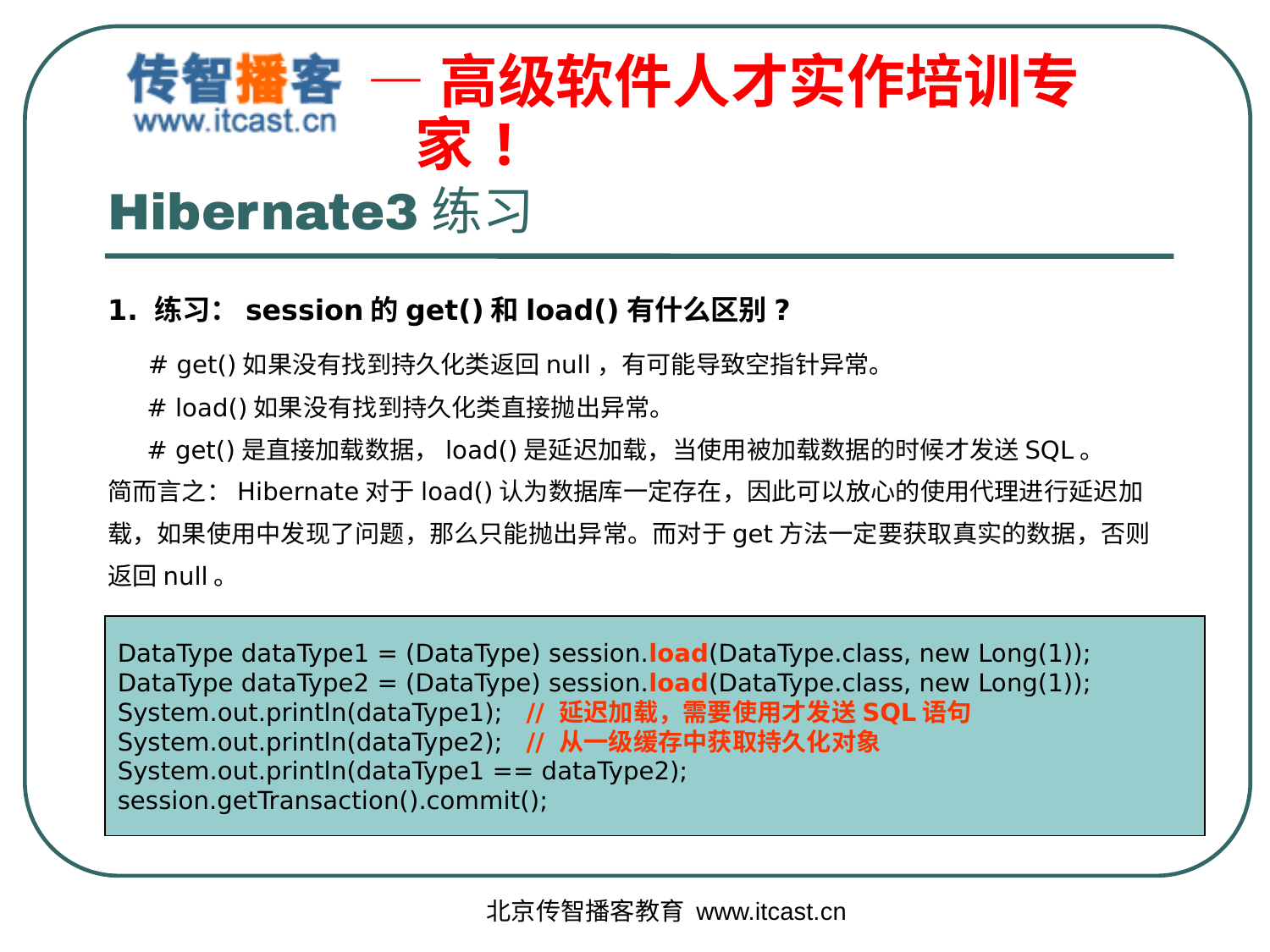

# Hibernate3练习
1. 练习：session的get()和load()有什么区别?
    # get()如果没有找到持久化类返回null，有可能导致空指针异常。
     # load()如果没有找到持久化类直接抛出异常。
     # get()是直接加载数据，load()是延迟加载，当使用被加载数据的时候才发送SQL。
简而言之：Hibernate对于load()认为数据库一定存在，因此可以放心的使用代理进行延迟加
载，如果使用中发现了问题，那么只能抛出异常。而对于get方法一定要获取真实的数据，否则
返回null。
DataType dataType1 = (DataType) session.load(DataType.class, new Long(1));
DataType dataType2 = (DataType) session.load(DataType.class, new Long(1));
System.out.println(dataType1);   // 延迟加载，需要使用才发送SQL语句
System.out.println(dataType2);   // 从一级缓存中获取持久化对象
System.out.println(dataType1 == dataType2);
session.getTransaction().commit();
北京传智播客教育 www.itcast.cn